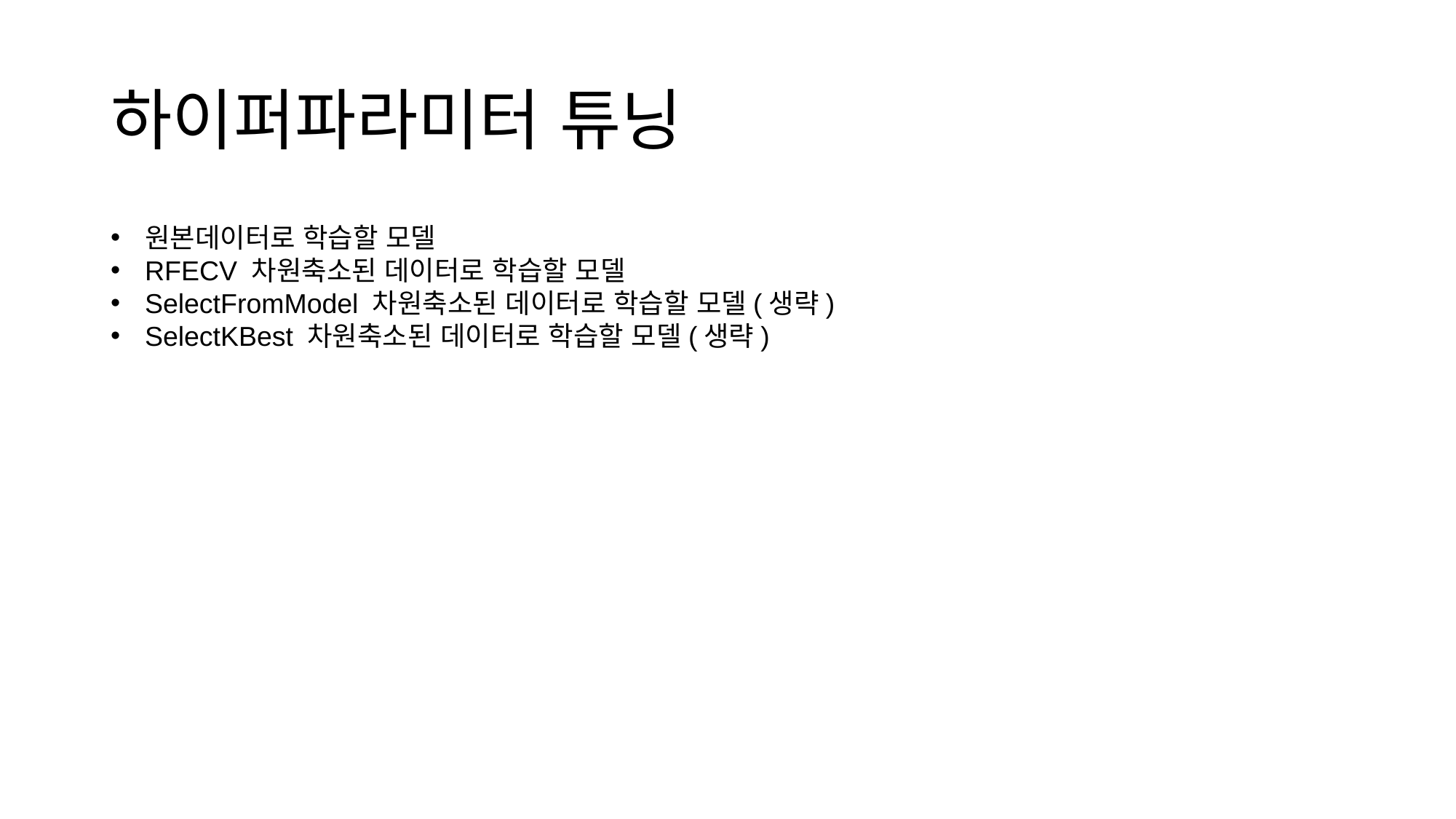

# 하이퍼파라미터 튜닝
원본데이터로 학습할 모델
RFECV 차원축소된 데이터로 학습할 모델
SelectFromModel 차원축소된 데이터로 학습할 모델(생략)
SelectKBest 차원축소된 데이터로 학습할 모델(생략)